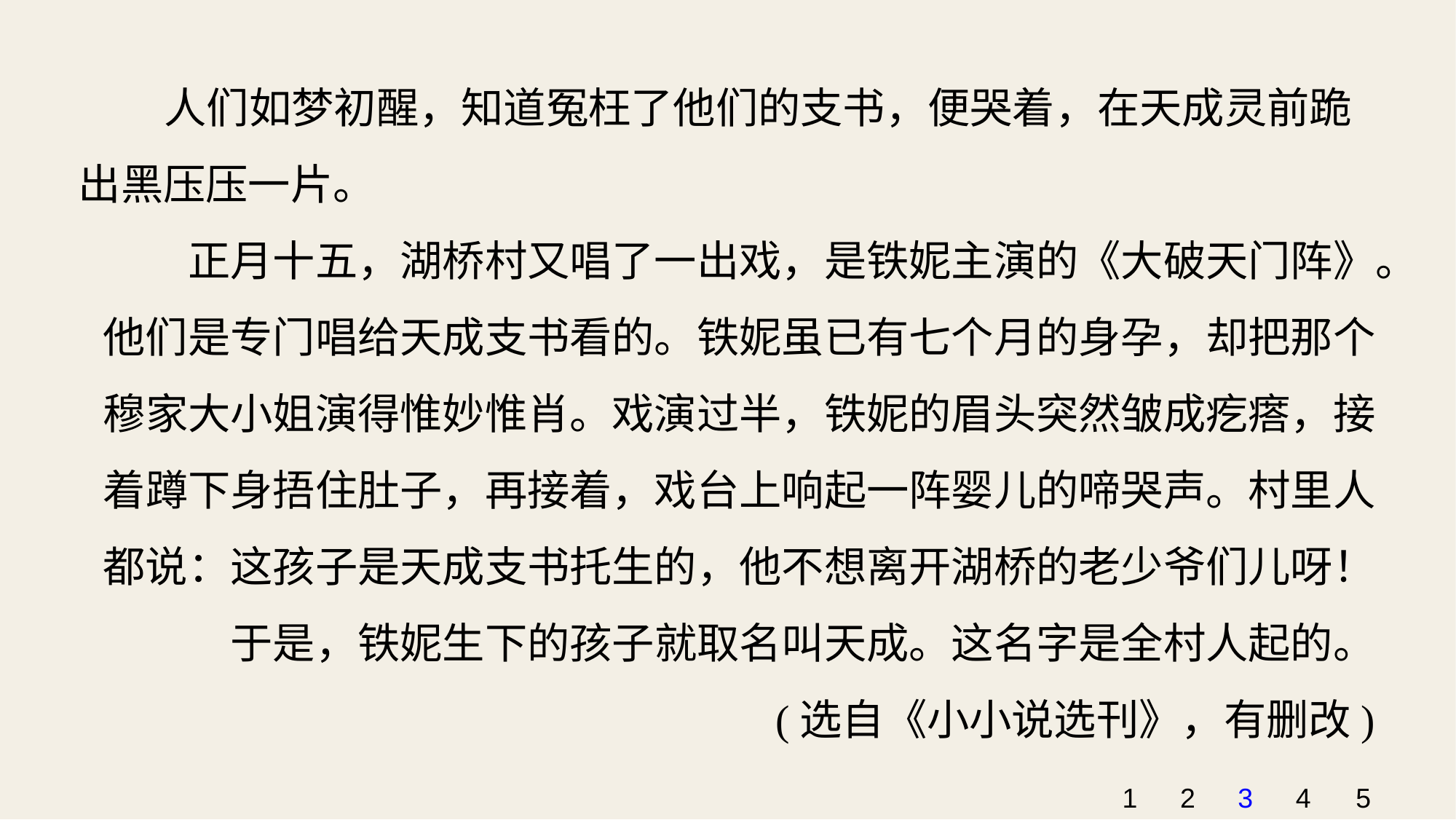

人们如梦初醒，知道冤枉了他们的支书，便哭着，在天成灵前跪出黑压压一片。
正月十五，湖桥村又唱了一出戏，是铁妮主演的《大破天门阵》。他们是专门唱给天成支书看的。铁妮虽已有七个月的身孕，却把那个穆家大小姐演得惟妙惟肖。戏演过半，铁妮的眉头突然皱成疙瘩，接着蹲下身捂住肚子，再接着，戏台上响起一阵婴儿的啼哭声。村里人都说：这孩子是天成支书托生的，他不想离开湖桥的老少爷们儿呀！于是，铁妮生下的孩子就取名叫天成。这名字是全村人起的。
(选自《小小说选刊》，有删改)
1
2
3
4
5